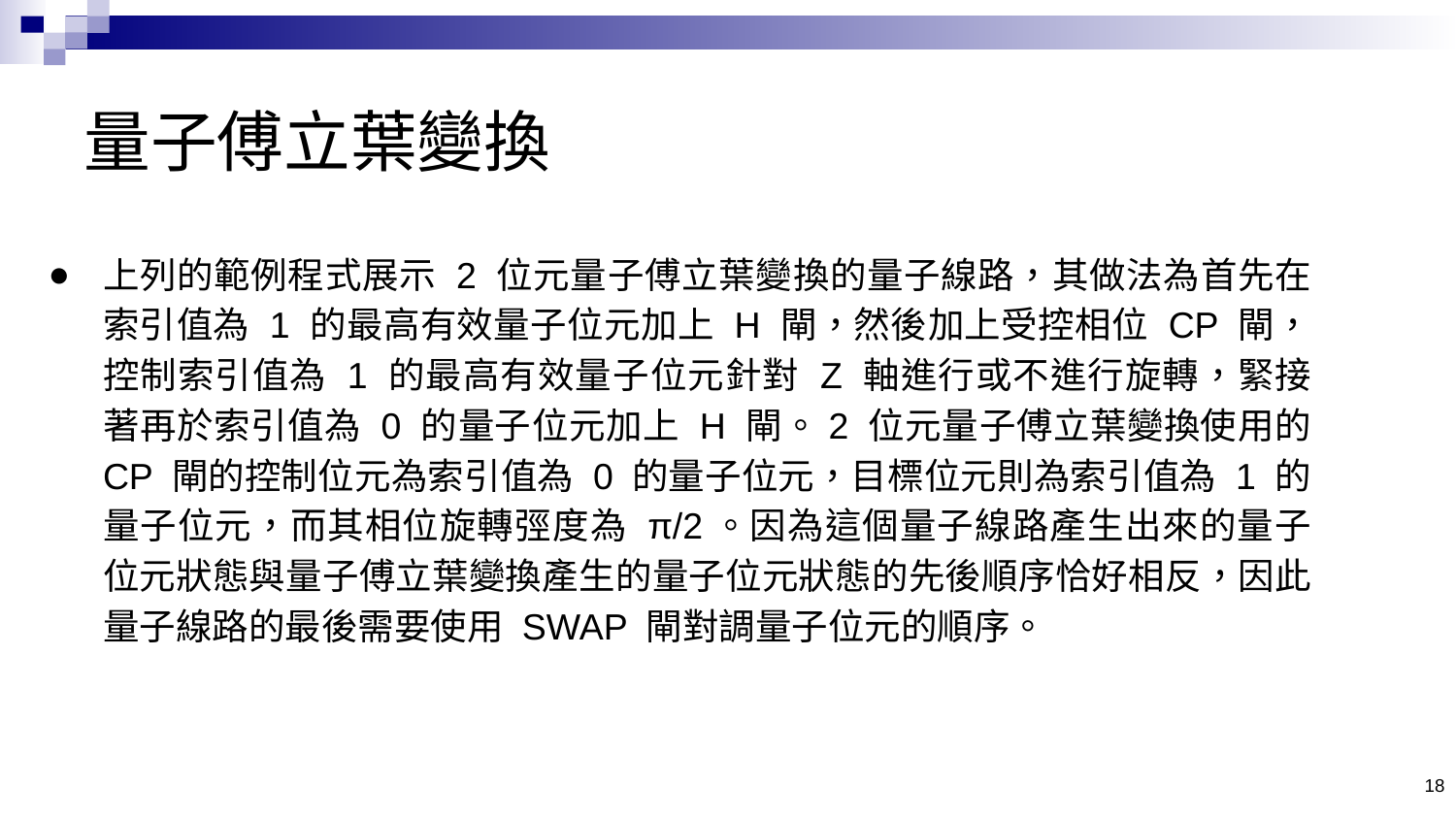

# 量子傅立葉變換
上列的範例程式展示 2 位元量子傅立葉變換的量子線路，其做法為首先在索引值為 1 的最高有效量子位元加上 H 閘，然後加上受控相位 CP 閘，控制索引值為 1 的最高有效量子位元針對 Z 軸進行或不進行旋轉，緊接著再於索引值為 0 的量子位元加上 H 閘。2 位元量子傅立葉變換使用的 CP 閘的控制位元為索引值為 0 的量子位元，目標位元則為索引值為 1 的量子位元，而其相位旋轉弳度為 π/2。因為這個量子線路產生出來的量子位元狀態與量子傅立葉變換產生的量子位元狀態的先後順序恰好相反，因此量子線路的最後需要使用 SWAP 閘對調量子位元的順序。

18